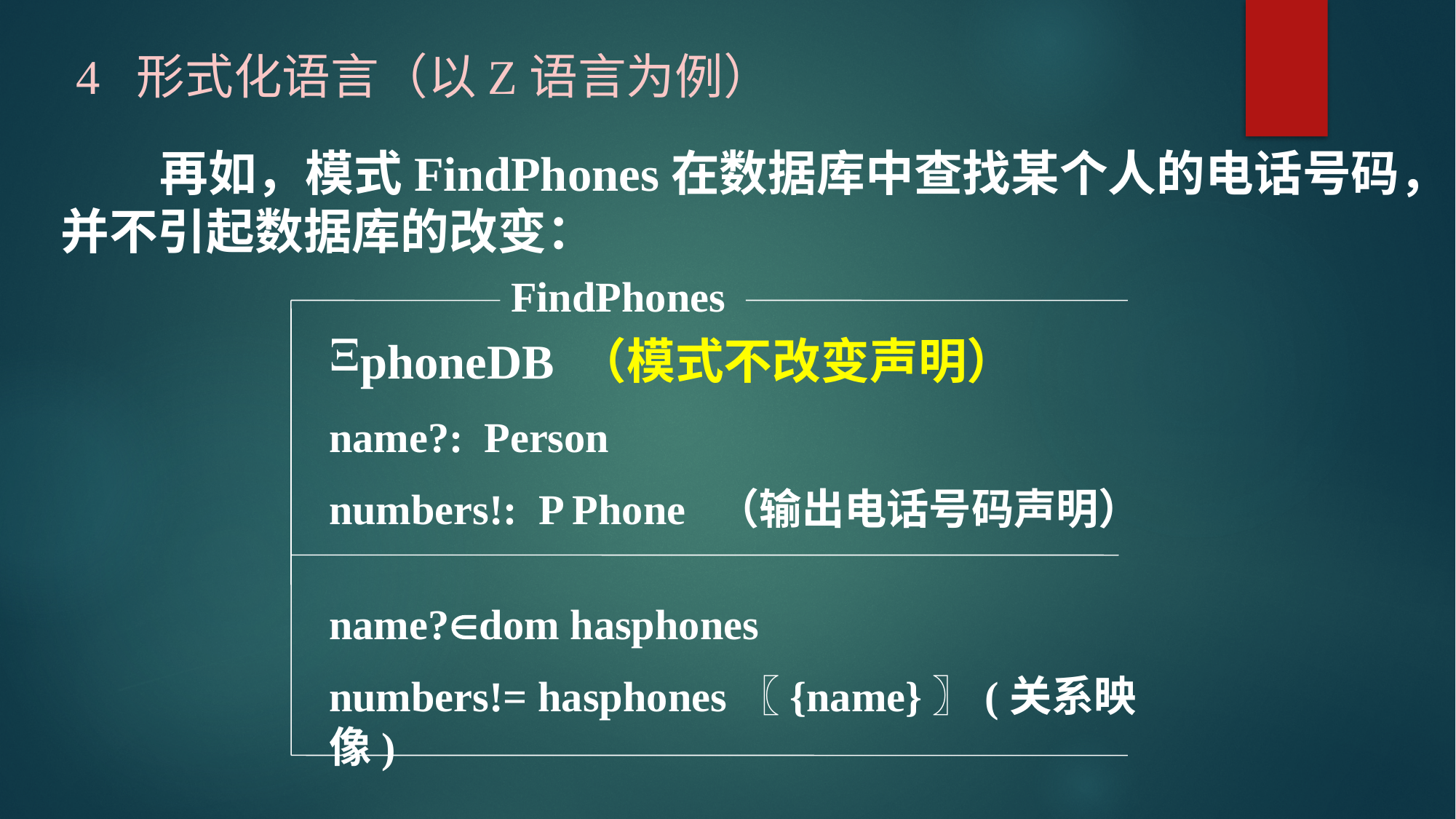

4  形式化语言（以Z语言为例）
        再如，模式FindPhones在数据库中查找某个人的电话号码，并不引起数据库的改变：
FindPhones

phoneDB （模式不改变声明）
name?:  Person
numbers!:  P Phone  （输出电话号码声明）

name?∈dom hasphones
numbers!= hasphones〖{name}〗(关系映像)